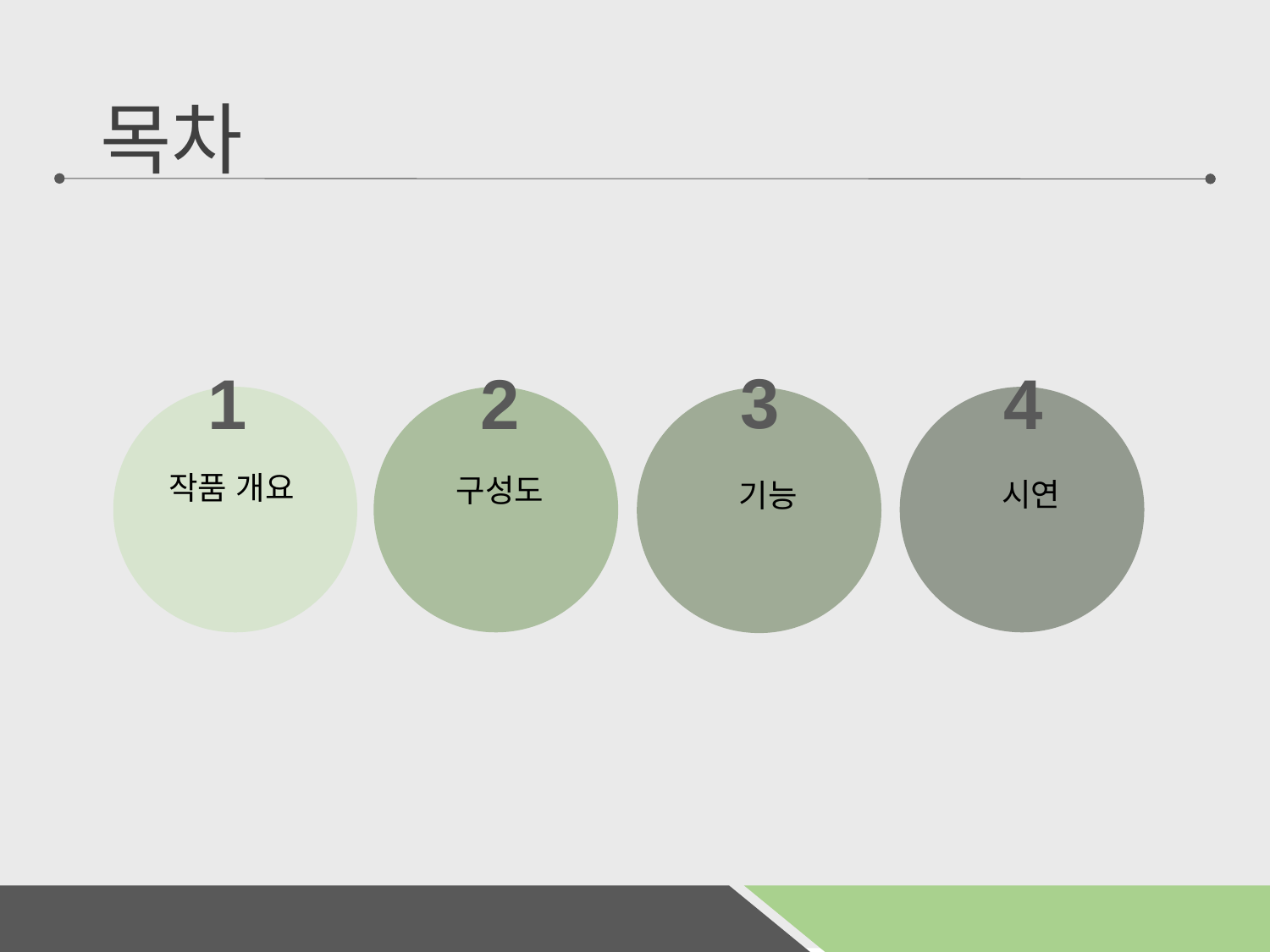

# 목차
3

기능
1

작품 개요
2

구성도
4

시연